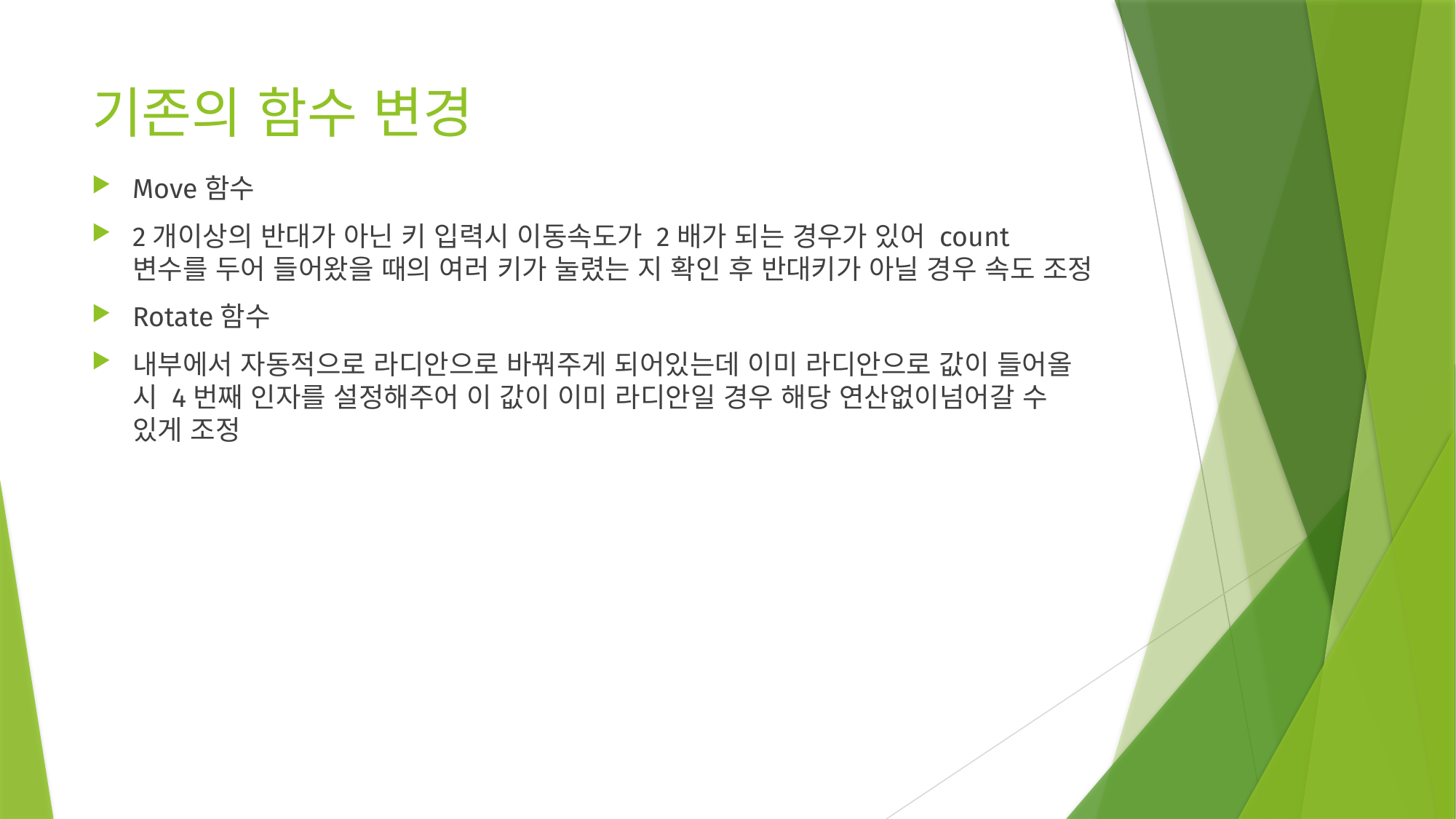

# 기존의 함수 변경
Move함수
2개이상의 반대가 아닌 키 입력시 이동속도가 2배가 되는 경우가 있어 count 변수를 두어 들어왔을 때의 여러 키가 눌렸는 지 확인 후 반대키가 아닐 경우 속도 조정
Rotate함수
내부에서 자동적으로 라디안으로 바꿔주게 되어있는데 이미 라디안으로 값이 들어올 시 4번째 인자를 설정해주어 이 값이 이미 라디안일 경우 해당 연산없이넘어갈 수 있게 조정